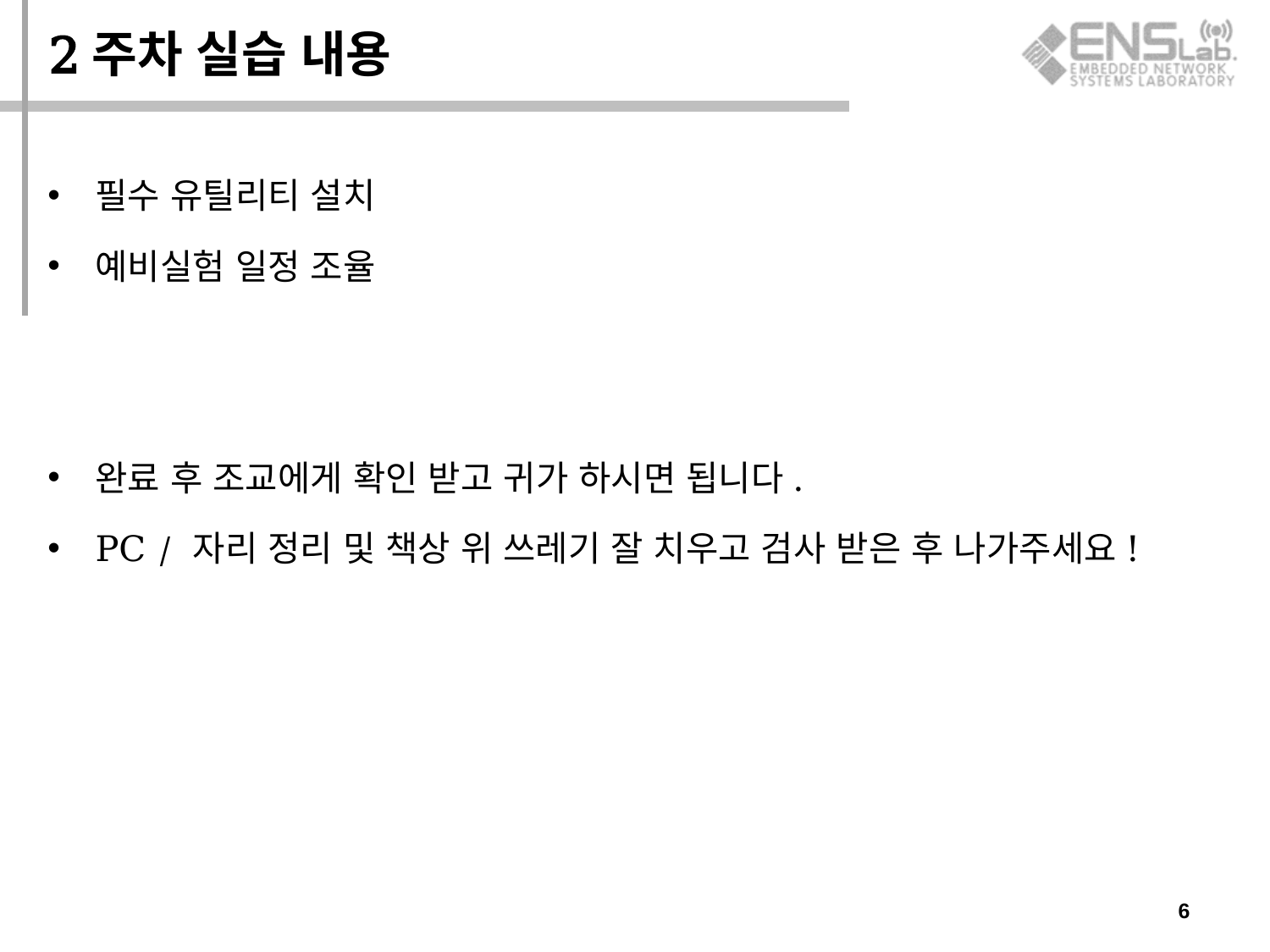

# 2주차 실습 내용
필수 유틸리티 설치
예비실험 일정 조율

완료 후 조교에게 확인 받고 귀가 하시면 됩니다.
PC / 자리 정리 및 책상 위 쓰레기 잘 치우고 검사 받은 후 나가주세요!
6